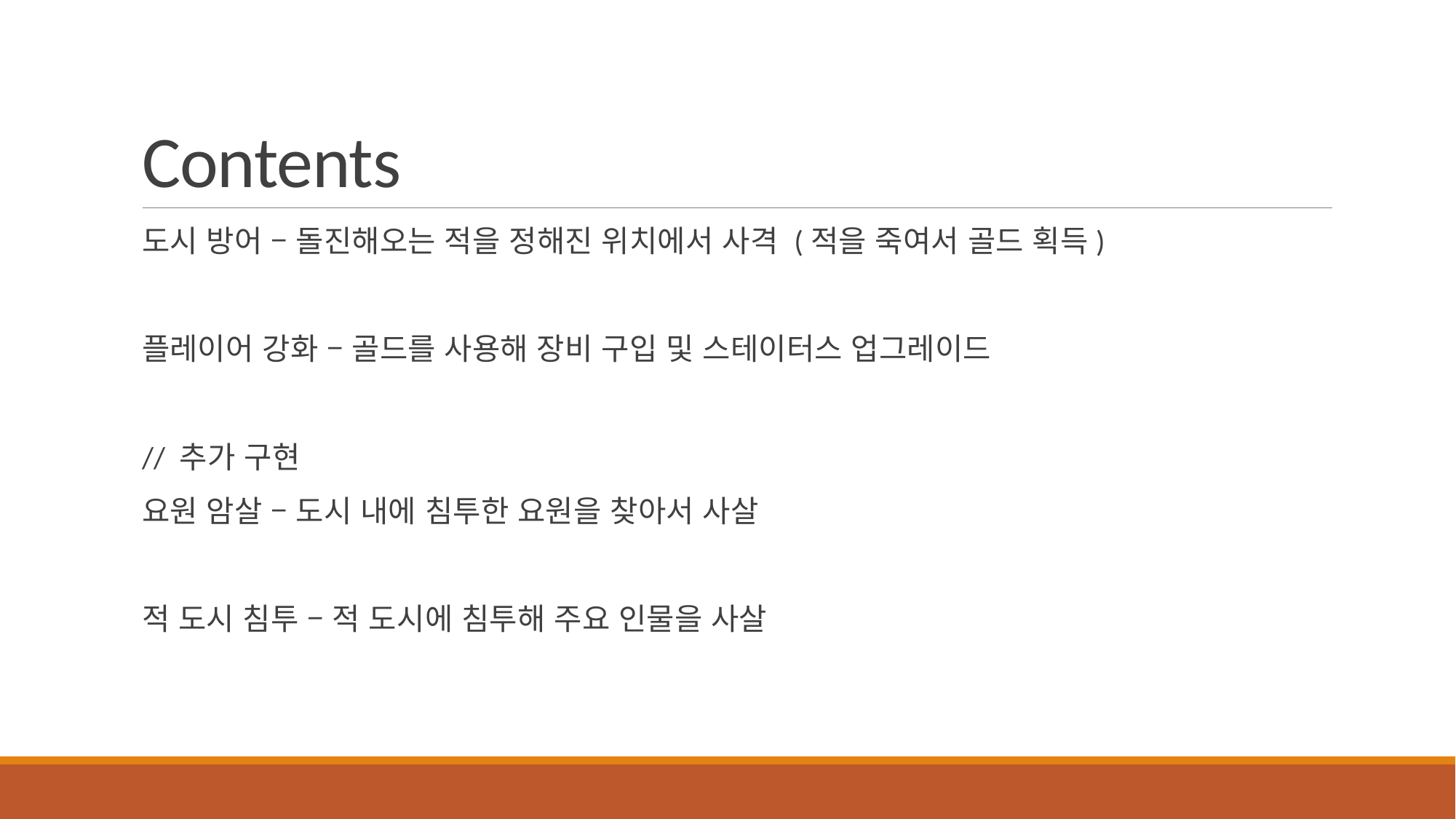

# Contents
도시 방어 – 돌진해오는 적을 정해진 위치에서 사격 (적을 죽여서 골드 획득)

플레이어 강화 – 골드를 사용해 장비 구입 및 스테이터스 업그레이드

// 추가 구현
요원 암살 – 도시 내에 침투한 요원을 찾아서 사살

적 도시 침투 – 적 도시에 침투해 주요 인물을 사살